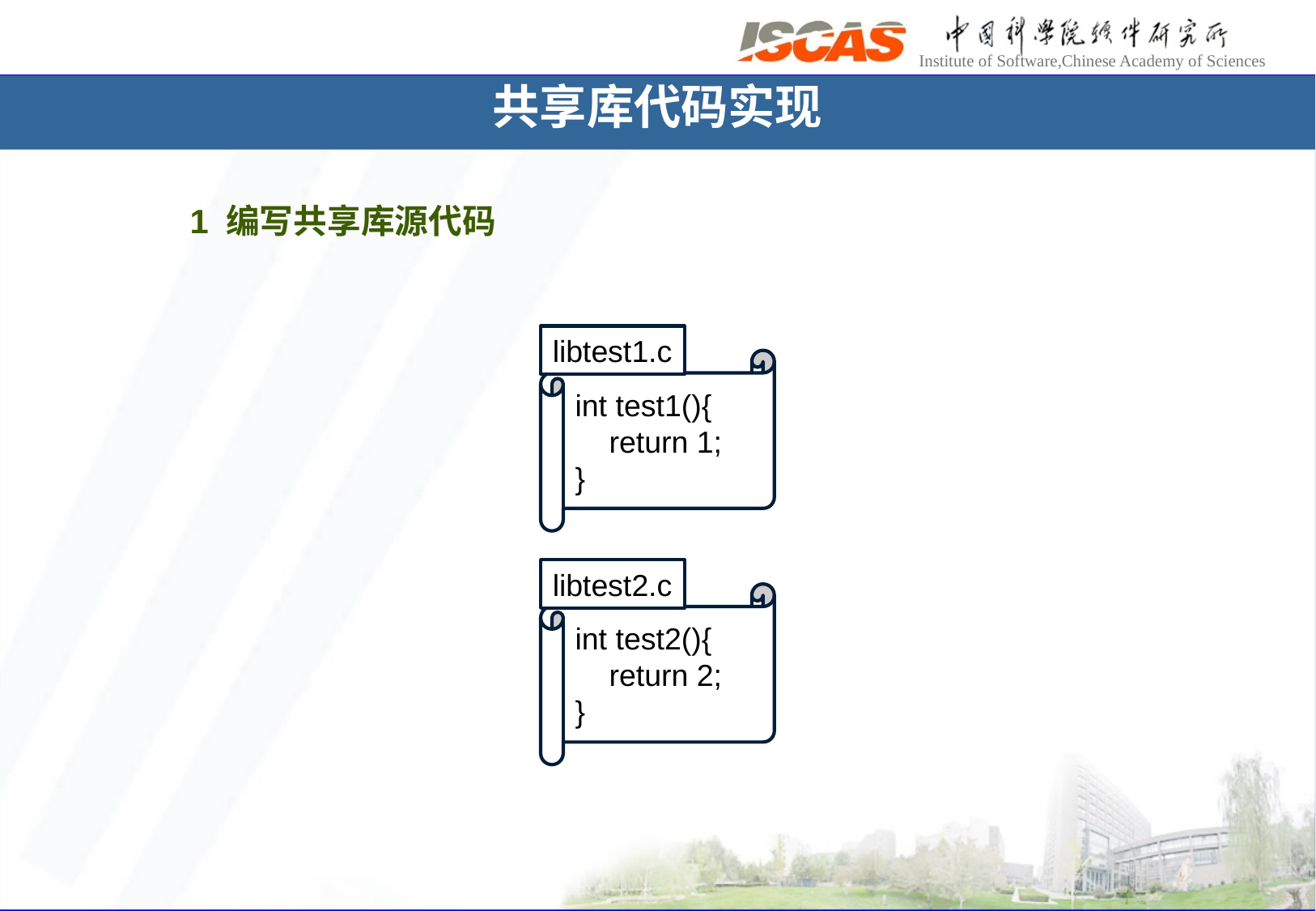

共享库代码实现
1 编写共享库源代码
libtest1.c
int test1(){
    return 1;
}
libtest2.c
int test2(){
    return 2;
}